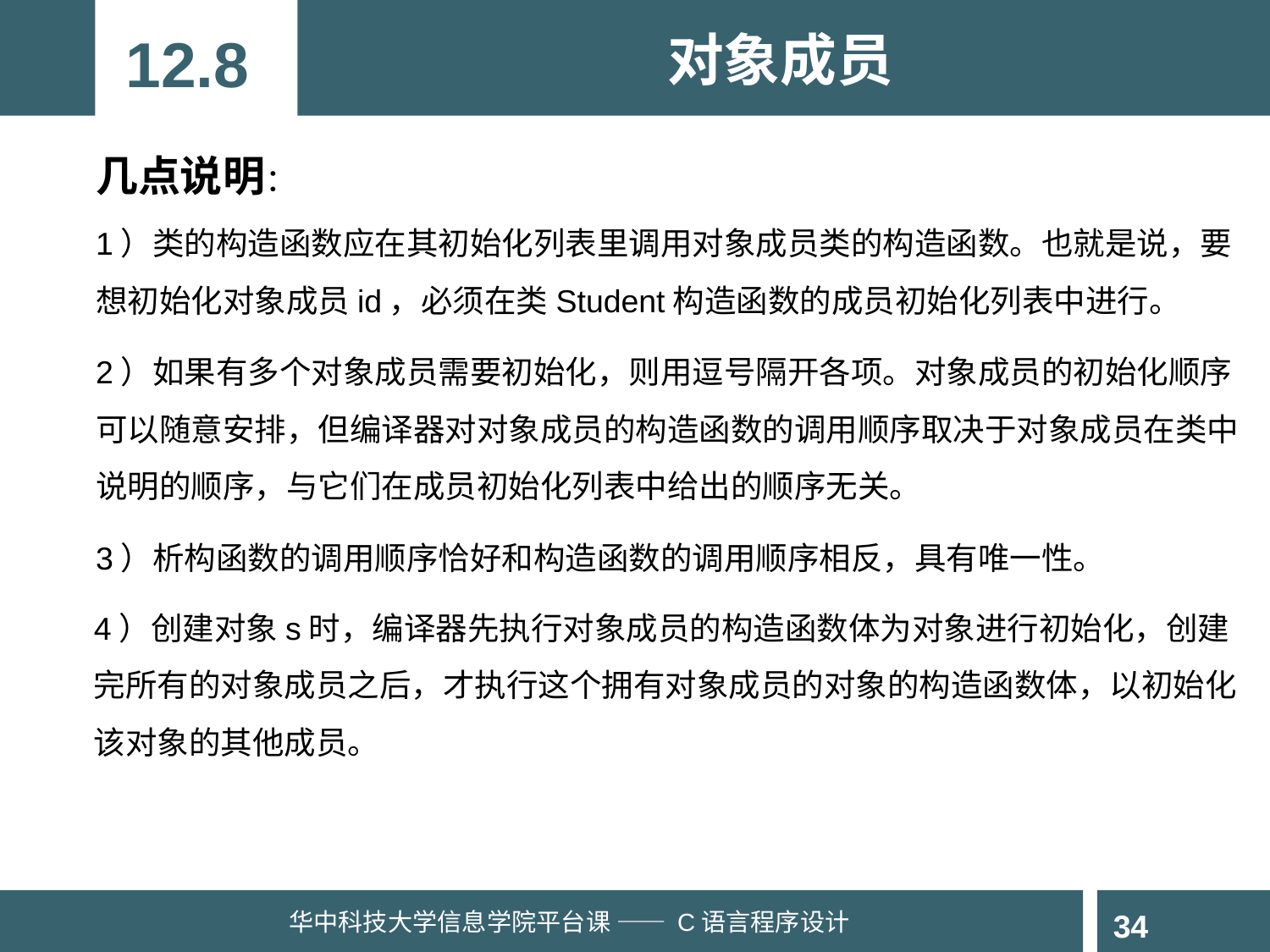

12.8
对象成员
几点说明：
1）类的构造函数应在其初始化列表里调用对象成员类的构造函数。也就是说，要想初始化对象成员id，必须在类Student构造函数的成员初始化列表中进行。
2）如果有多个对象成员需要初始化，则用逗号隔开各项。对象成员的初始化顺序可以随意安排，但编译器对对象成员的构造函数的调用顺序取决于对象成员在类中说明的顺序，与它们在成员初始化列表中给出的顺序无关。
3）析构函数的调用顺序恰好和构造函数的调用顺序相反，具有唯一性。
4）创建对象s时，编译器先执行对象成员的构造函数体为对象进行初始化，创建完所有的对象成员之后，才执行这个拥有对象成员的对象的构造函数体，以初始化该对象的其他成员。